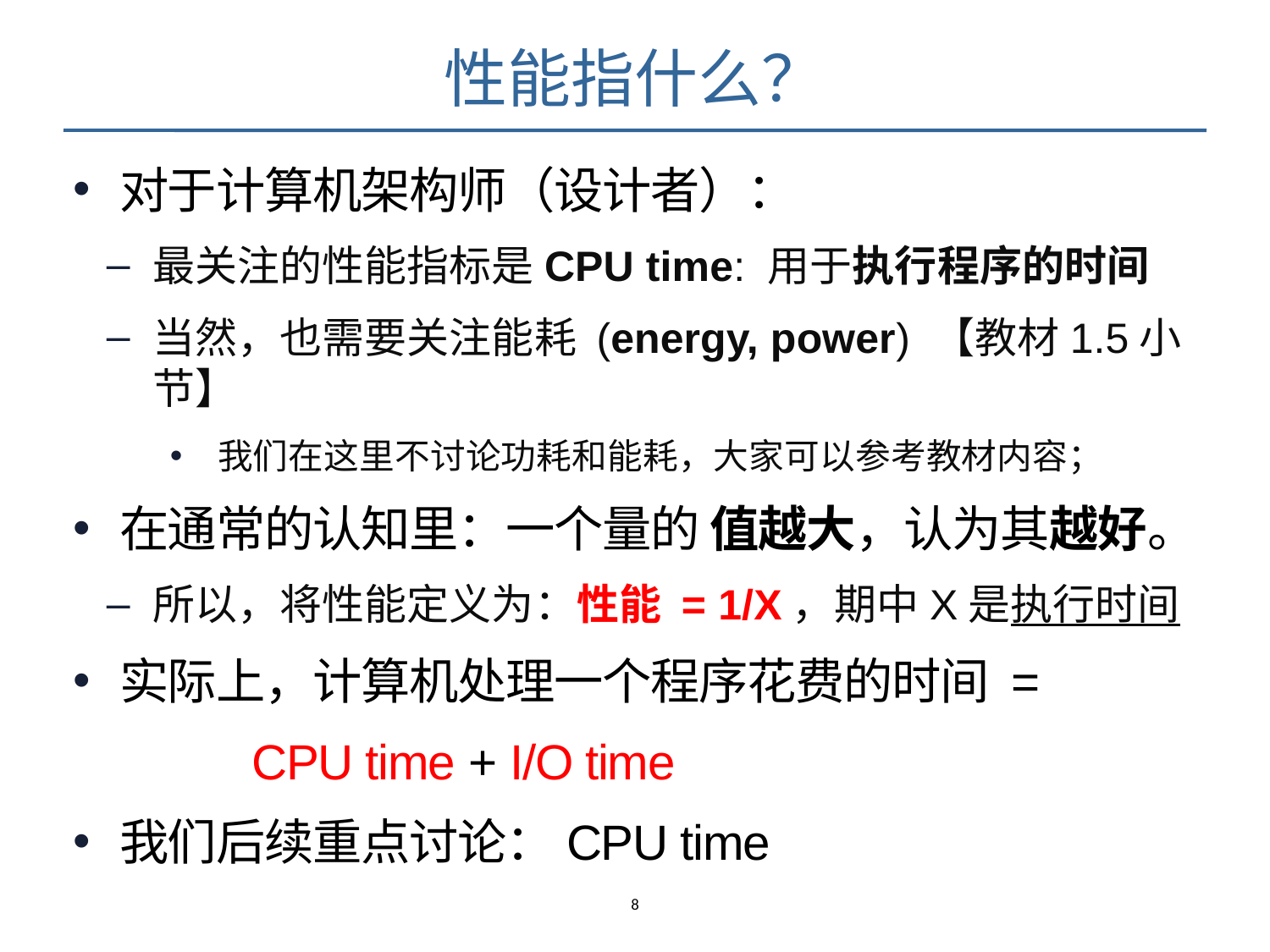

# 性能指什么？
对于计算机架构师（设计者）：
最关注的性能指标是CPU time: 用于执行程序的时间
当然，也需要关注能耗 (energy, power) 【教材1.5小节】
我们在这里不讨论功耗和能耗，大家可以参考教材内容；
在通常的认知里：一个量的 值越大，认为其越好。
所以，将性能定义为：性能 = 1/X，期中X是执行时间
实际上，计算机处理一个程序花费的时间 =
              CPU time + I/O time
我们后续重点讨论：CPU time
8